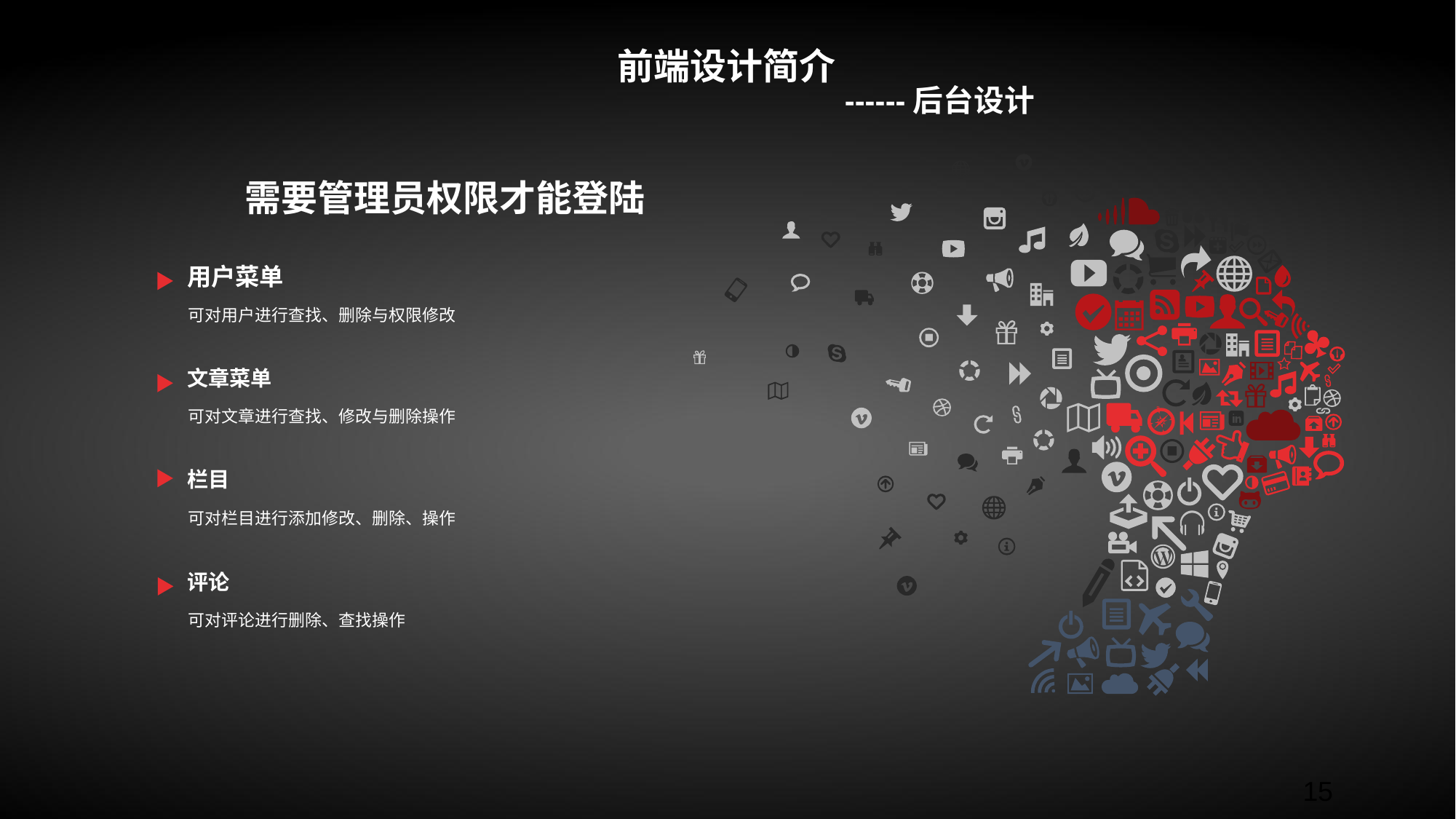

前端设计简介
------后台设计

需要管理员权限才能登陆

用户菜单

可对用户进行查找、删除与权限修改

文章菜单

可对文章进行查找、修改与删除操作

栏目

可对栏目进行添加修改、删除、操作

评论

可对评论进行删除、查找操作

15